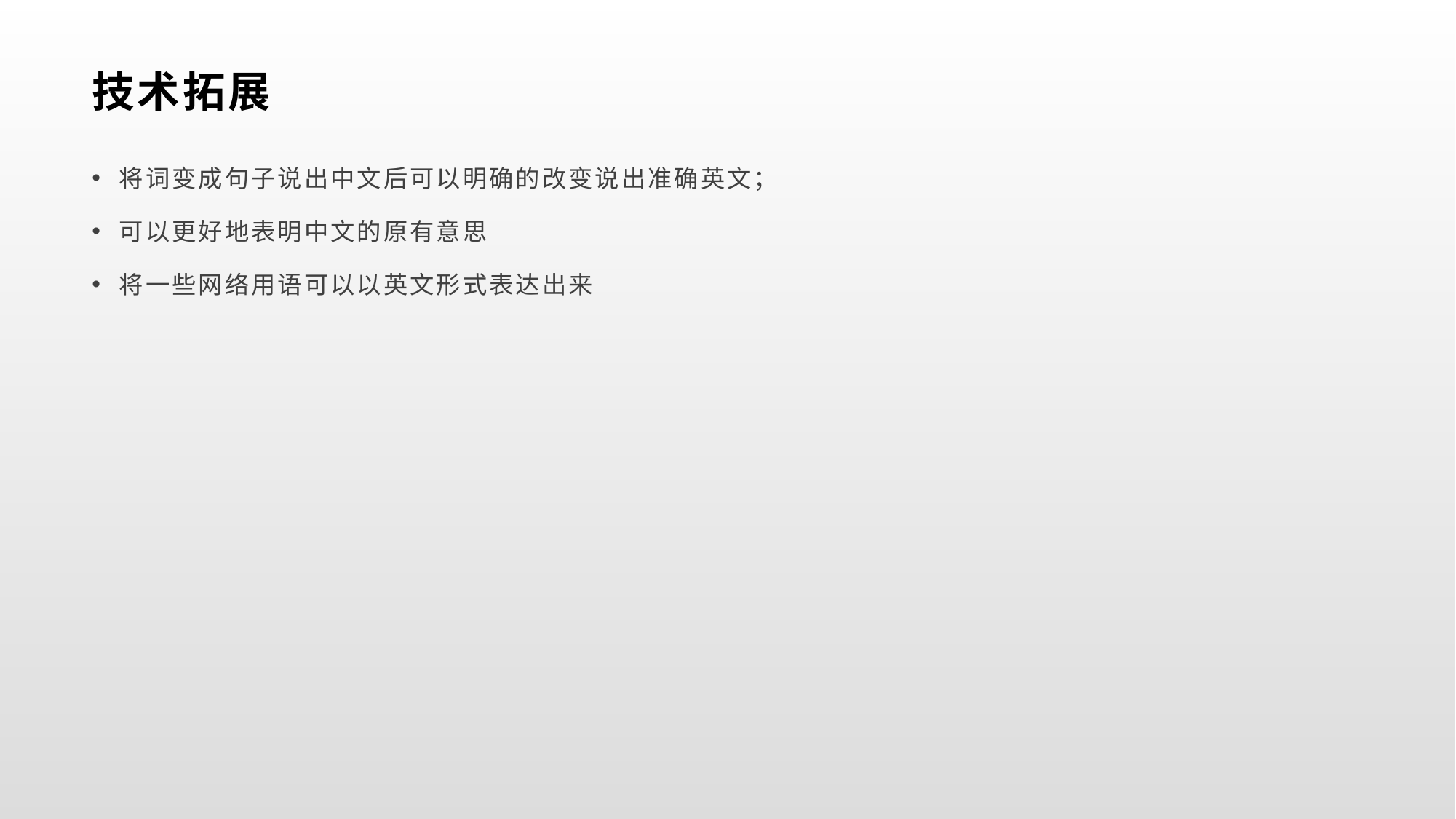

# 技术拓展
将词变成句子说出中文后可以明确的改变说出准确英文；
可以更好地表明中文的原有意思
将一些网络用语可以以英文形式表达出来